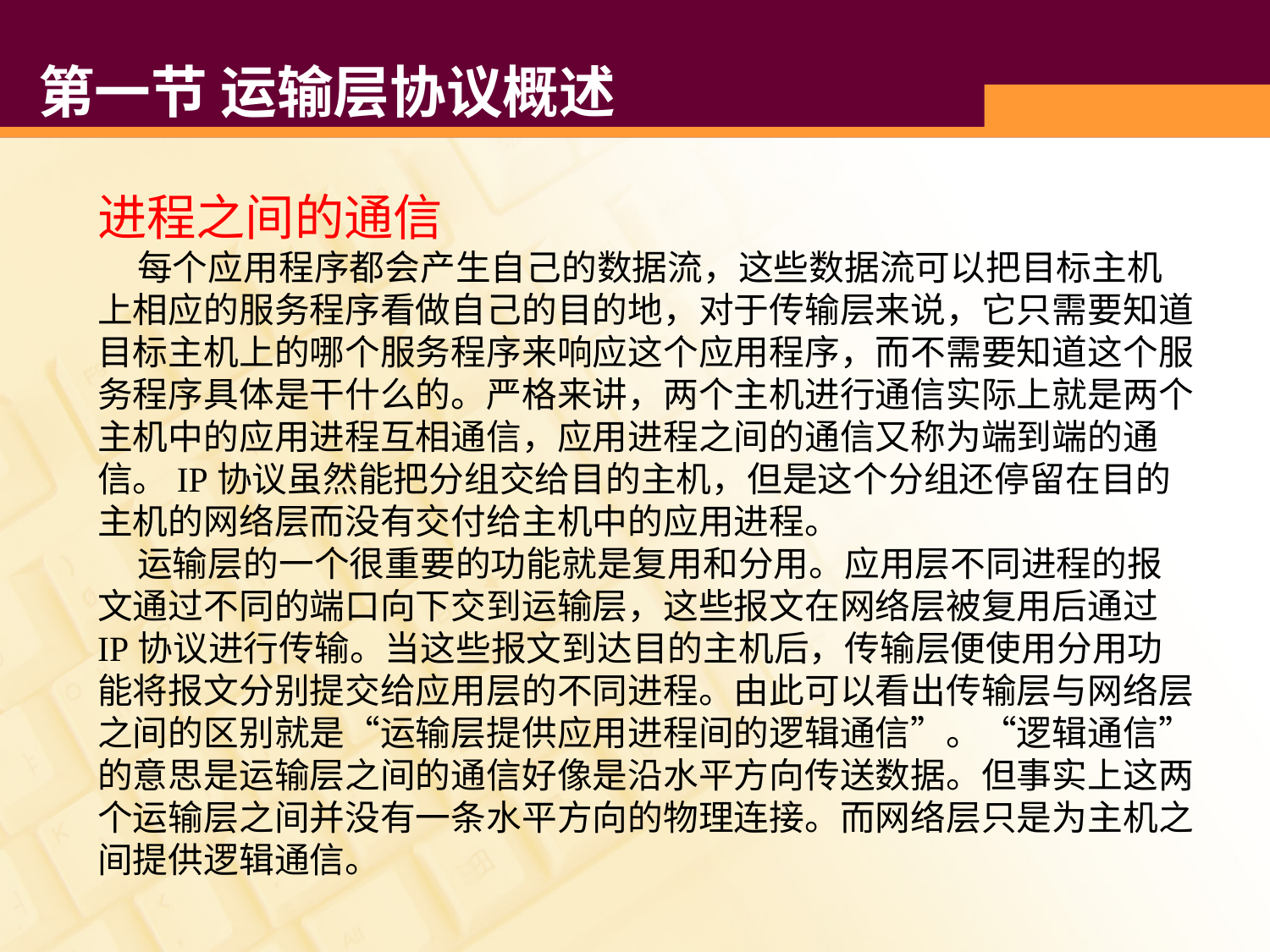

# 第一节 运输层协议概述
进程之间的通信
    每个应用程序都会产生自己的数据流，这些数据流可以把目标主机上相应的服务程序看做自己的目的地，对于传输层来说，它只需要知道目标主机上的哪个服务程序来响应这个应用程序，而不需要知道这个服务程序具体是干什么的。严格来讲，两个主机进行通信实际上就是两个主机中的应用进程互相通信，应用进程之间的通信又称为端到端的通信。IP协议虽然能把分组交给目的主机，但是这个分组还停留在目的主机的网络层而没有交付给主机中的应用进程。
    运输层的一个很重要的功能就是复用和分用。应用层不同进程的报文通过不同的端口向下交到运输层，这些报文在网络层被复用后通过IP协议进行传输。当这些报文到达目的主机后，传输层便使用分用功能将报文分别提交给应用层的不同进程。由此可以看出传输层与网络层之间的区别就是“运输层提供应用进程间的逻辑通信”。“逻辑通信”的意思是运输层之间的通信好像是沿水平方向传送数据。但事实上这两个运输层之间并没有一条水平方向的物理连接。而网络层只是为主机之间提供逻辑通信。